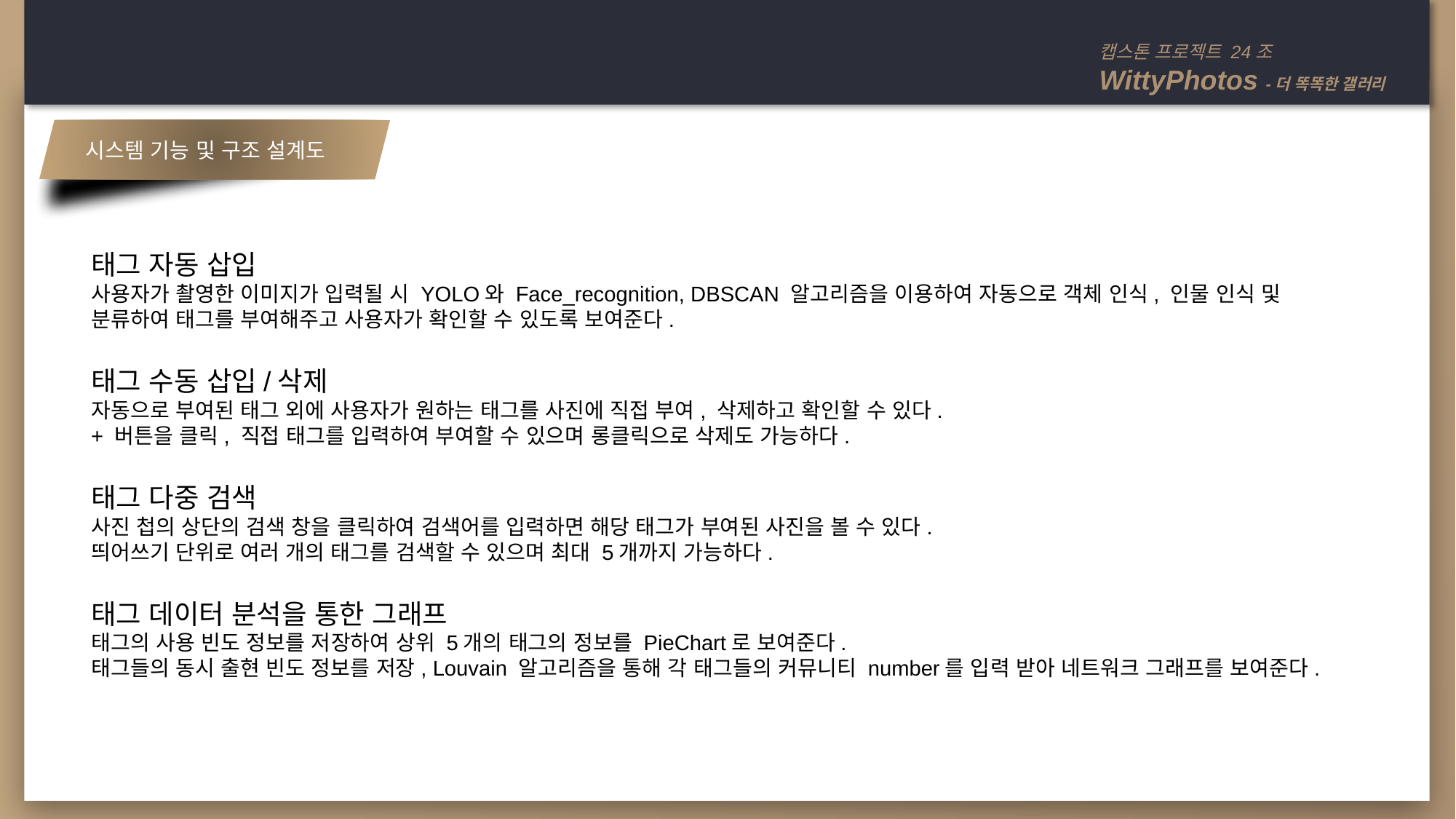

캡스톤 프로젝트 24조
WittyPhotos -더 똑똑한 갤러리

시스템 기능 및 구조 설계도

태그 자동 삽입
사용자가 촬영한 이미지가 입력될 시 YOLO와 Face_recognition, DBSCAN 알고리즘을 이용하여 자동으로 객체 인식, 인물 인식 및 분류하여 태그를 부여해주고 사용자가 확인할 수 있도록 보여준다.

태그 수동 삽입/삭제
자동으로 부여된 태그 외에 사용자가 원하는 태그를 사진에 직접 부여, 삭제하고 확인할 수 있다.
+ 버튼을 클릭, 직접 태그를 입력하여 부여할 수 있으며 롱클릭으로 삭제도 가능하다.

태그 다중 검색
사진 첩의 상단의 검색 창을 클릭하여 검색어를 입력하면 해당 태그가 부여된 사진을 볼 수 있다.
띄어쓰기 단위로 여러 개의 태그를 검색할 수 있으며 최대 5개까지 가능하다.

태그 데이터 분석을 통한 그래프
태그의 사용 빈도 정보를 저장하여 상위 5개의 태그의 정보를 PieChart로 보여준다.
태그들의 동시 출현 빈도 정보를 저장, Louvain 알고리즘을 통해 각 태그들의 커뮤니티 number를 입력 받아 네트워크 그래프를 보여준다.